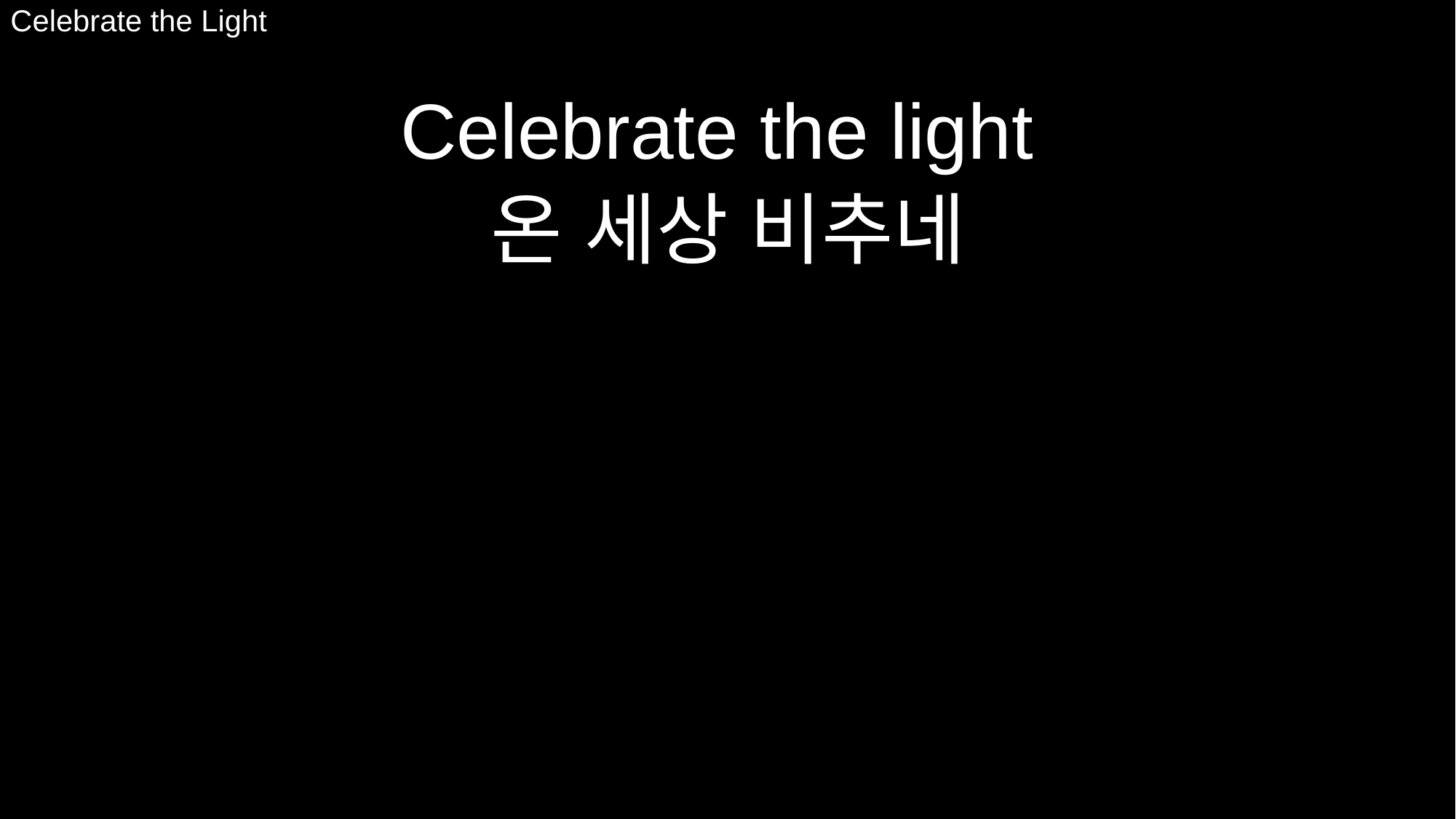

Celebrate the light
온 세상 비추네

# Celebrate the Light